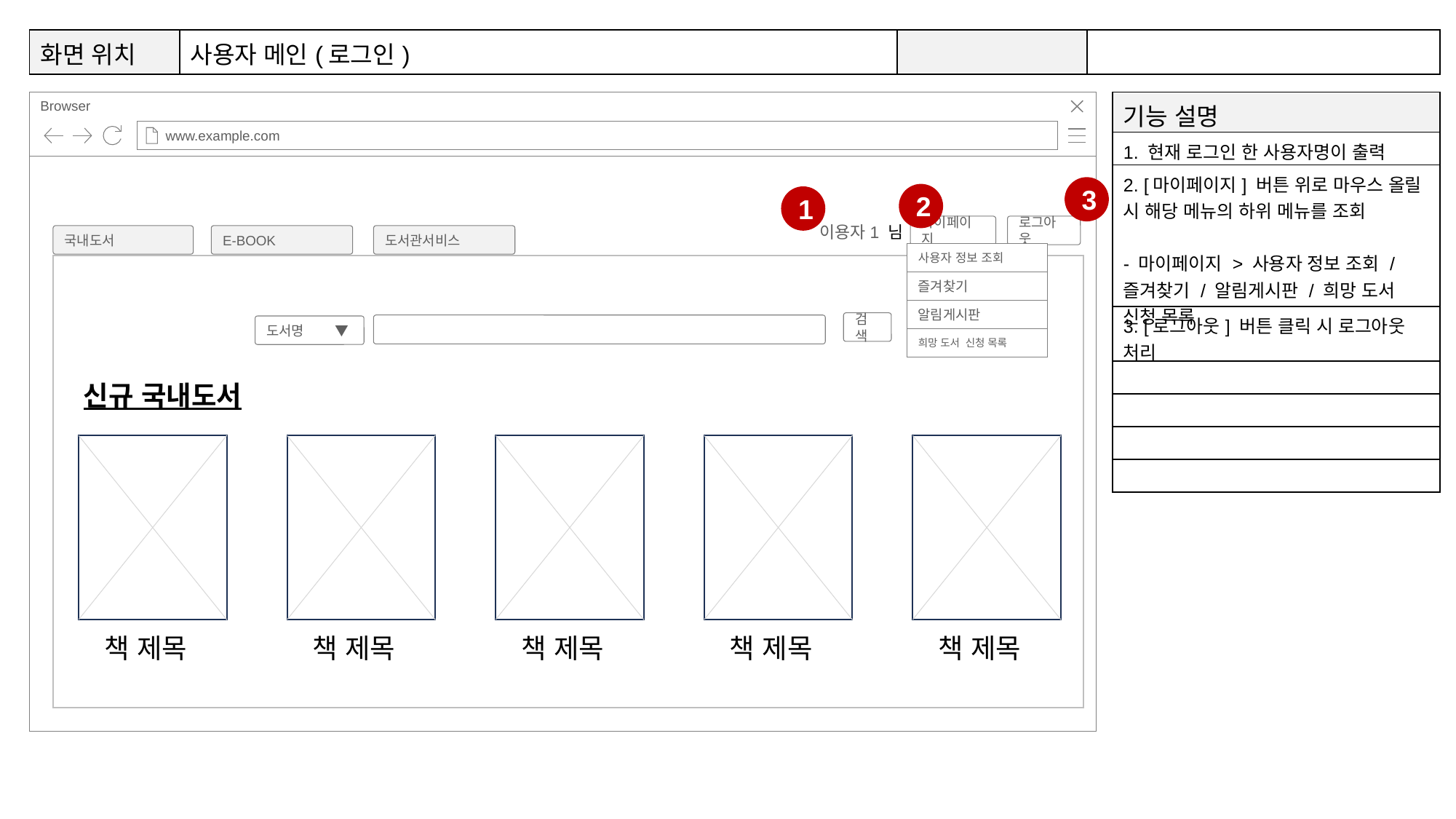

| 화면 위치 | 사용자 메인(로그인) |  |  |
| --- | --- | --- | --- |
8
9
| 기능 설명 |
| --- |
| 1. 현재 로그인 한 사용자명이 출력 |
| 2. [마이페이지] 버튼 위로 마우스 올릴 시 해당 메뉴의 하위 메뉴를 조회 - 마이페이지 > 사용자 정보 조회 / 즐겨찾기 / 알림게시판 / 희망 도서 신청 목록 |
| 3. [로그아웃] 버튼 클릭 시 로그아웃 처리 |
|  |
|  |
|  |
|  |
3
2
1
이용자1 님
마이페이지
로그아웃
국내도서
E-BOOK
도서관서비스
사용자 정보 조회
즐겨찾기
알림게시판
희망 도서  신청 목록

검색

도서명        ▼
신규 국내도서

책 제목

책 제목
책 제목
책 제목
책 제목